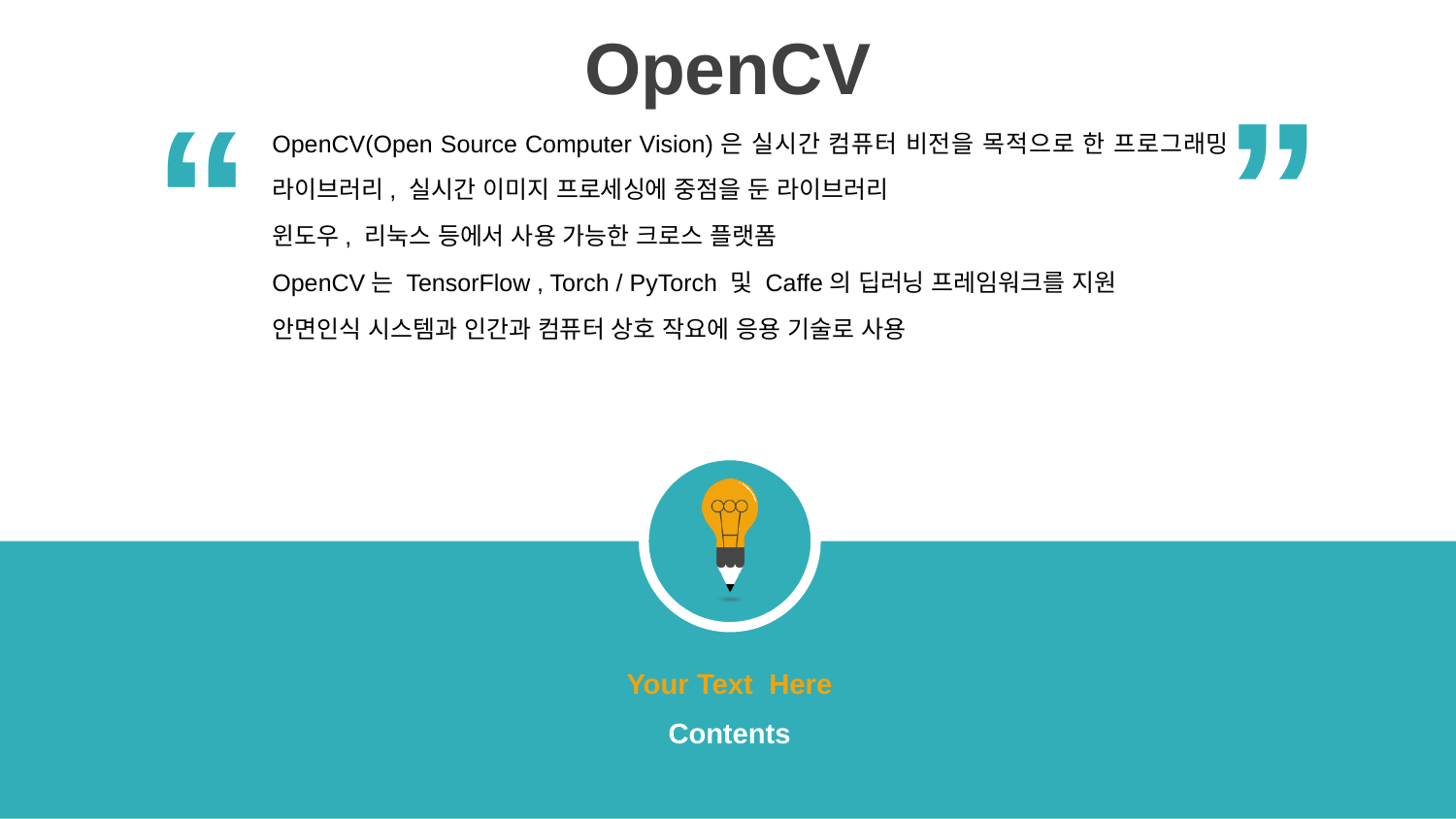

“
OpenCV
“

OpenCV(Open Source Computer Vision)은 실시간 컴퓨터 비전을 목적으로 한 프로그래밍 라이브러리, 실시간 이미지 프로세싱에 중점을 둔 라이브러리
윈도우, 리눅스 등에서 사용 가능한 크로스 플랫폼
OpenCV는 TensorFlow , Torch / PyTorch 및 Caffe의 딥러닝 프레임워크를 지원
안면인식 시스템과 인간과 컴퓨터 상호 작요에 응용 기술로 사용
Your Text  Here
Contents